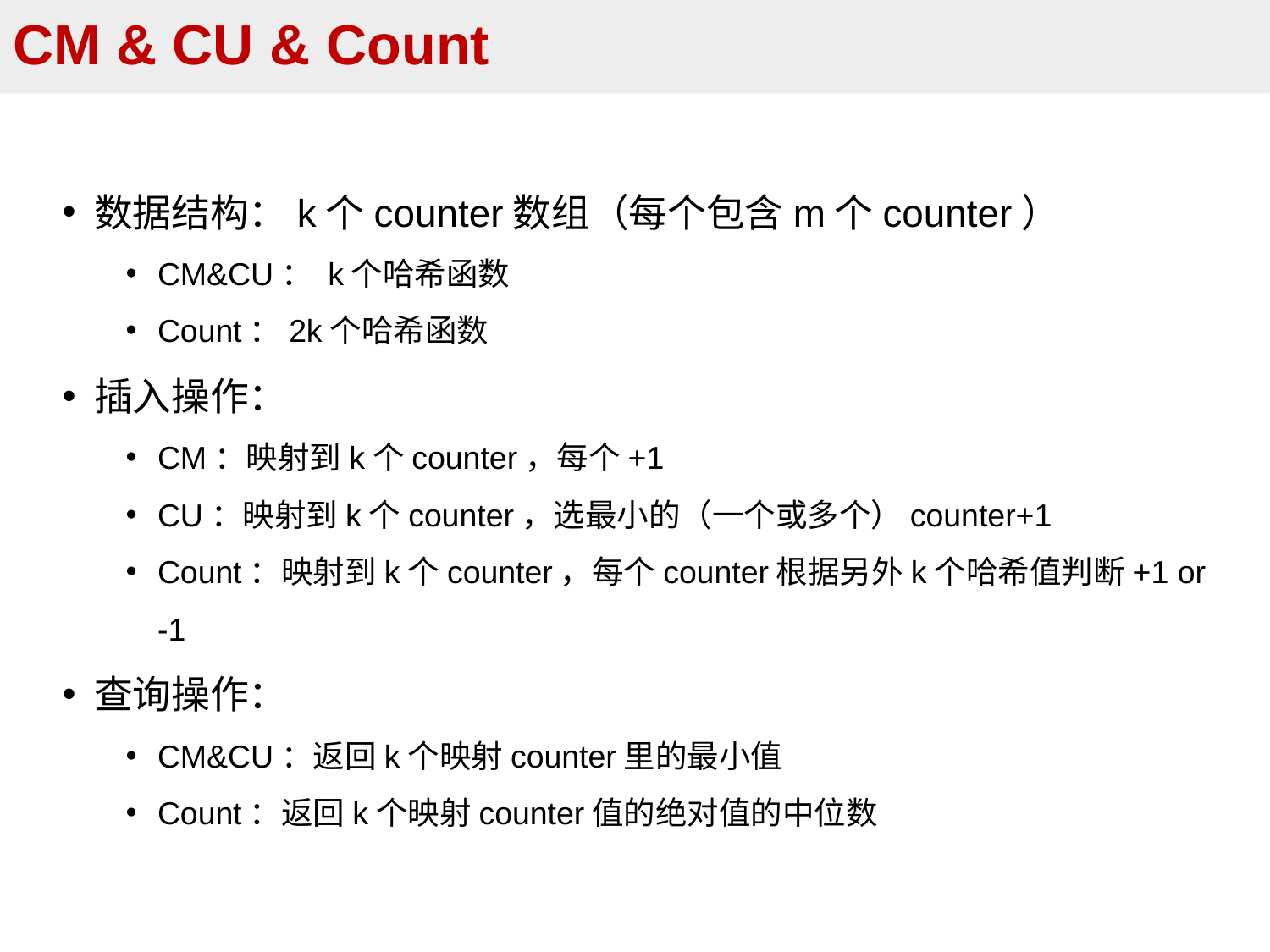

# CM & CU & Count
数据结构：k个counter数组（每个包含m个counter）
CM&CU： k个哈希函数
Count：2k个哈希函数
插入操作：
CM：映射到k个counter，每个+1
CU：映射到k个counter，选最小的（一个或多个）counter+1
Count：映射到k个counter，每个counter根据另外k个哈希值判断+1 or -1
查询操作：
CM&CU：返回k个映射counter里的最小值
Count：返回k个映射counter值的绝对值的中位数